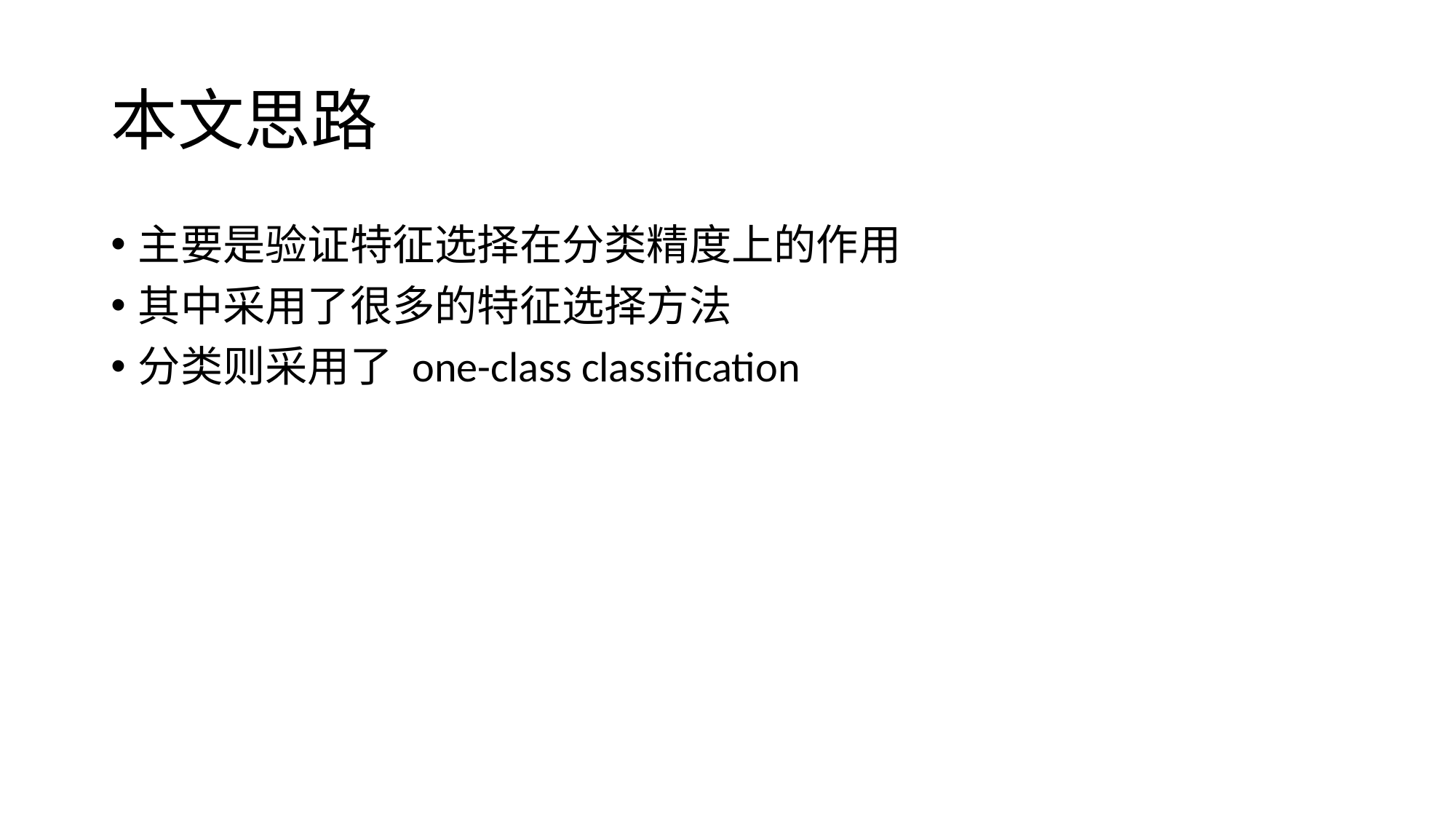

# 本文思路
主要是验证特征选择在分类精度上的作用
其中采用了很多的特征选择方法
分类则采用了 one-class classification